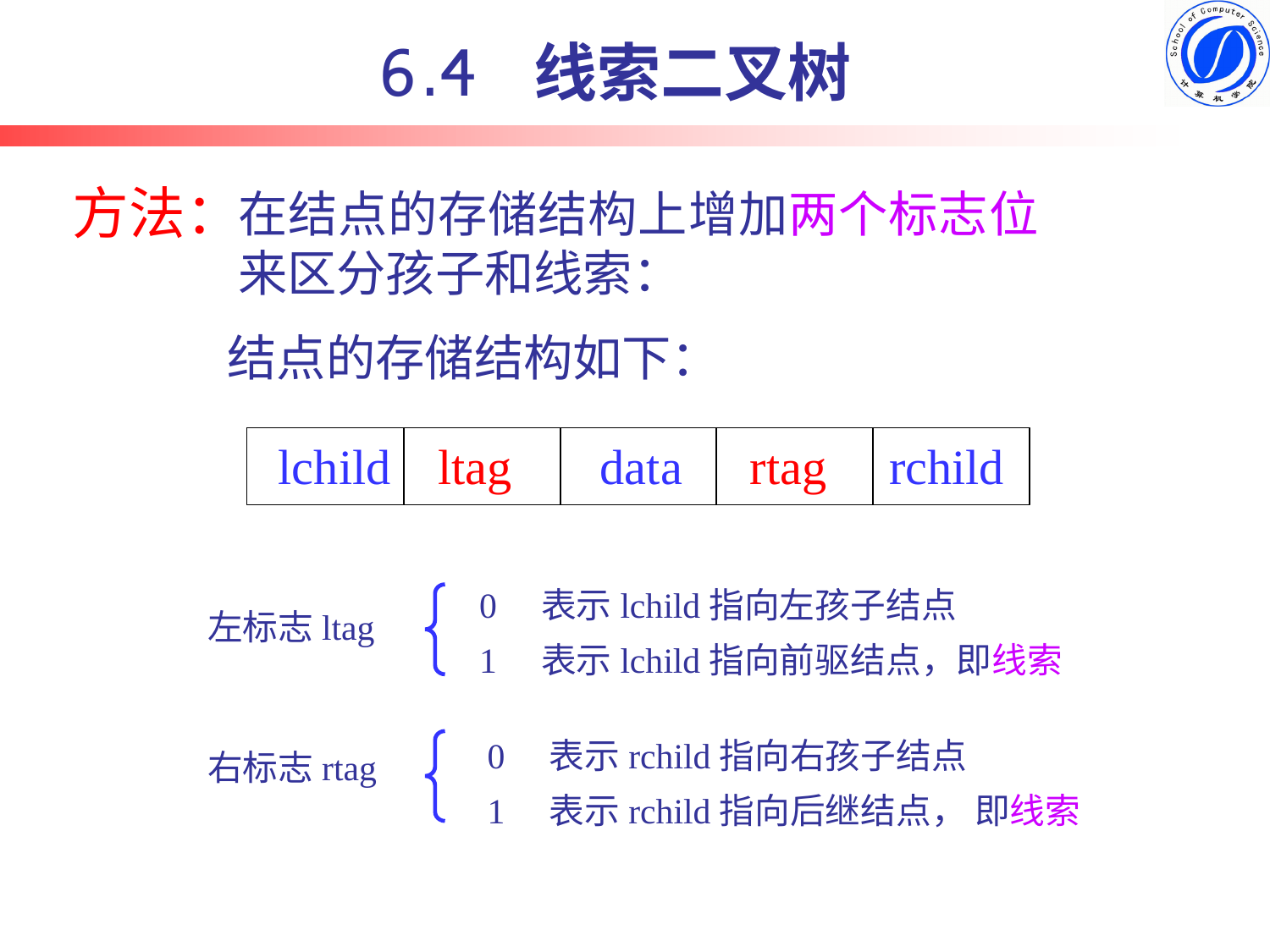

6.4  线索二叉树
方法：
在结点的存储结构上增加两个标志位来区分孩子和线索：
结点的存储结构如下：

lchild
ltag
data
rtag
rchild
0    表示lchild指向左孩子结点
1    表示lchild指向前驱结点，即线索

左标志ltag
0    表示rchild指向右孩子结点
1    表示rchild指向后继结点， 即线索

右标志rtag